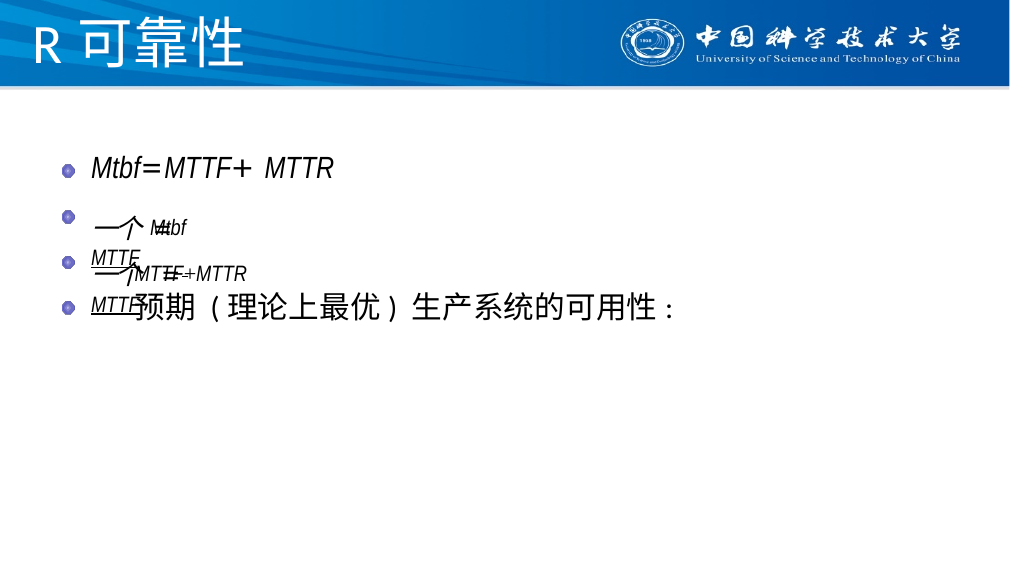

# R可靠性
Mtbf=MTTF+ MTTR

一个= MTTF

Mtbf
一个 = 	MTTF

MTTF+MTTR
预期 (理论上最优) 生产系统的可用性: